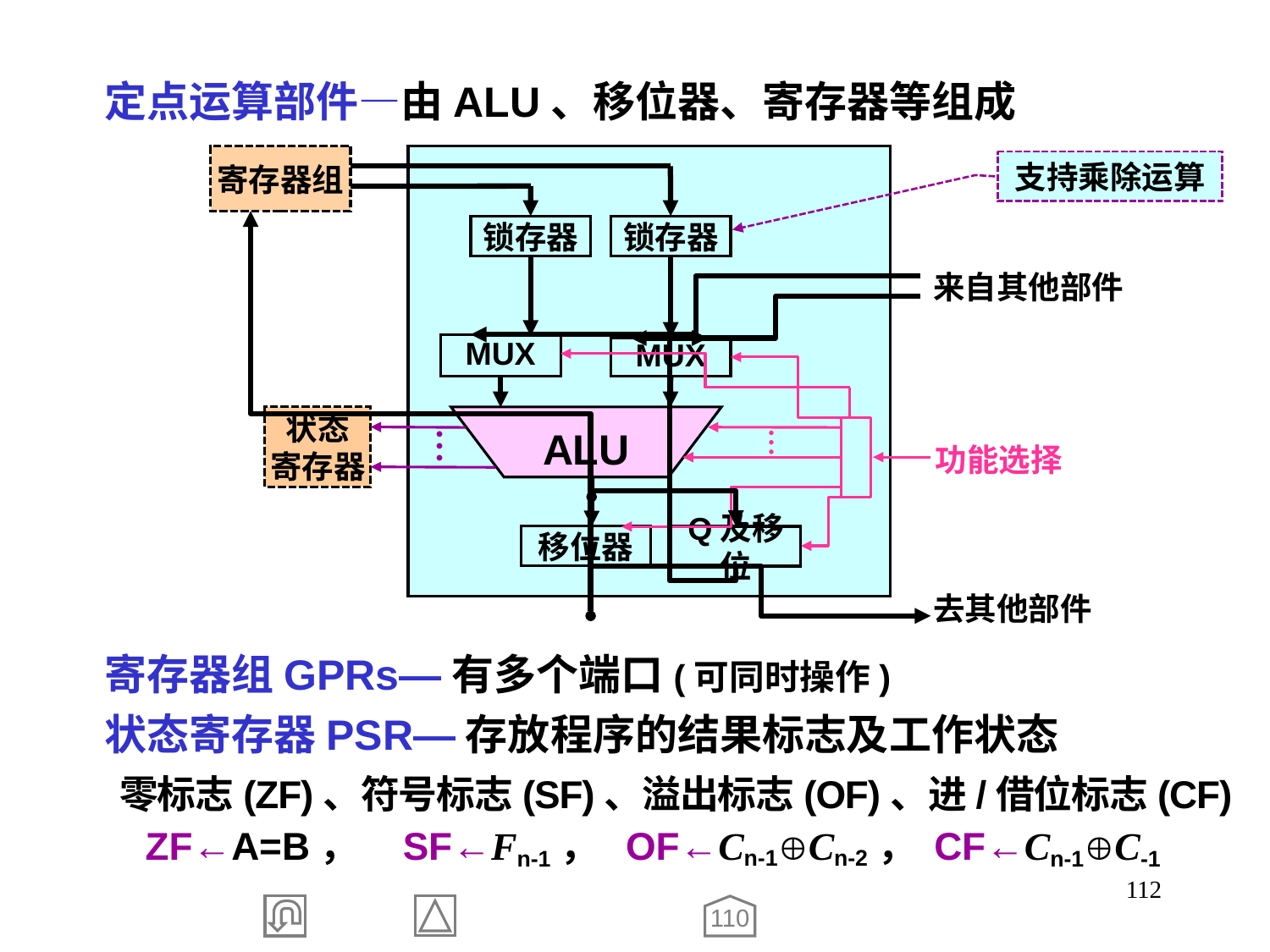

定点运算部件—由ALU、移位器、寄存器等组成
寄存器组

锁存器
锁存器
来自其他部件
MUX
MUX
状态
寄存器
ALU

…
…
功能选择
移位器
Q及移位
去其他部件
支持乘除运算
      寄存器组GPRs—有多个端口(可同时操作)
      状态寄存器PSR—存放程序的结果标志及工作状态
         零标志(ZF)、符号标志(SF)、溢出标志(OF)、进/借位标志(CF)
          ZF←A=B，    SF←Fn-1，  OF←Cn-1⊕Cn-2， CF←Cn-1⊕C-1
112

110